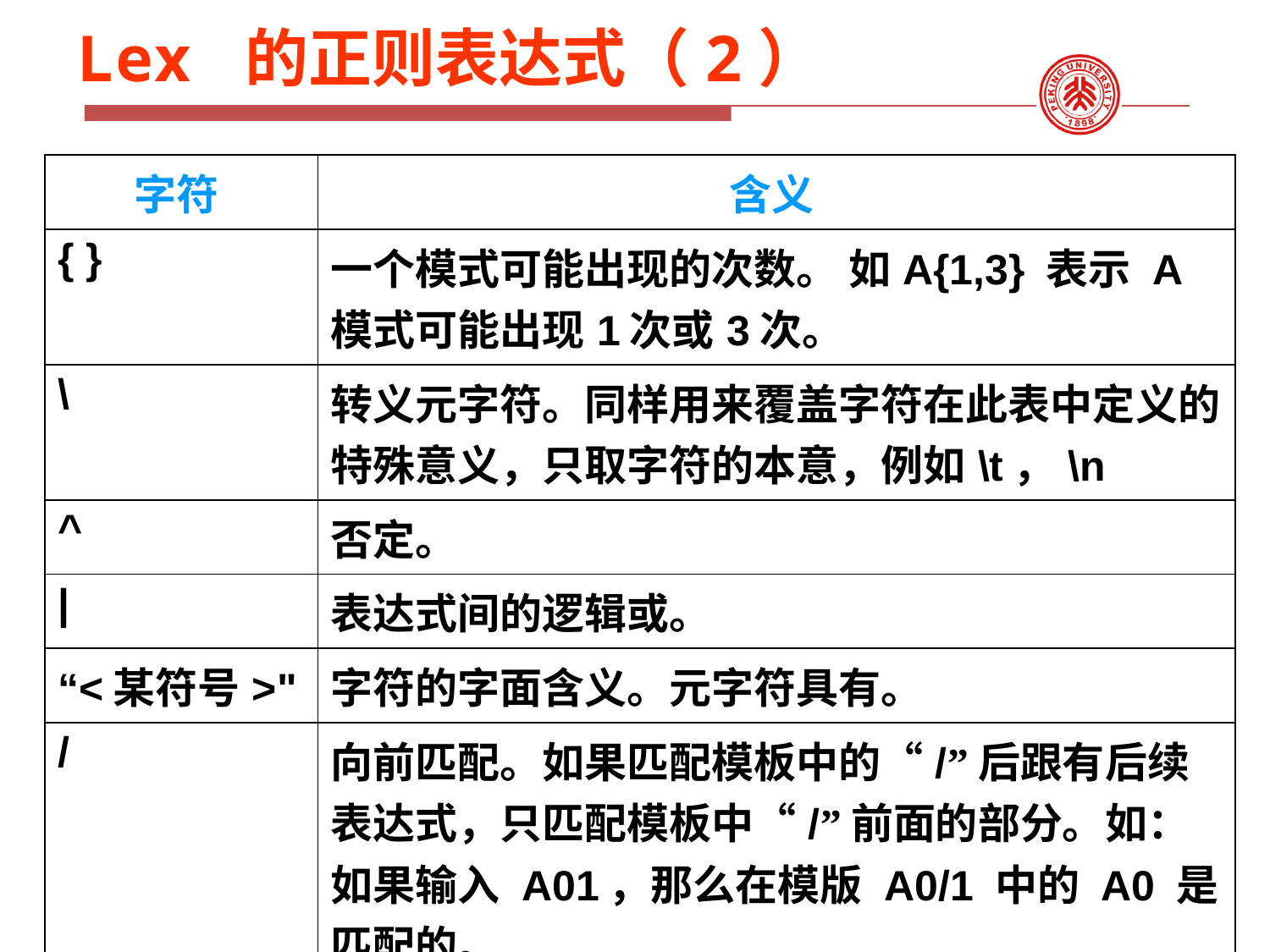

# Lex 的正则表达式（2）
| 字符 | 含义 |
| --- | --- |
| { } | 一个模式可能出现的次数。 如A{1,3} 表示 A模式可能出现1次或3次。 |
| \ | 转义元字符。同样用来覆盖字符在此表中定义的特殊意义，只取字符的本意，例如\t，\n |
| ^ | 否定。 |
| | | 表达式间的逻辑或。 |
| “<某符号>" | 字符的字面含义。元字符具有。 |
| / | 向前匹配。如果匹配模板中的“/”后跟有后续表达式，只匹配模板中“/”前面的部分。如：如果输入 A01，那么在模版 A0/1 中的 A0 是匹配的。 |
| ( ) | 将一系列常规表达式分组。 |
7